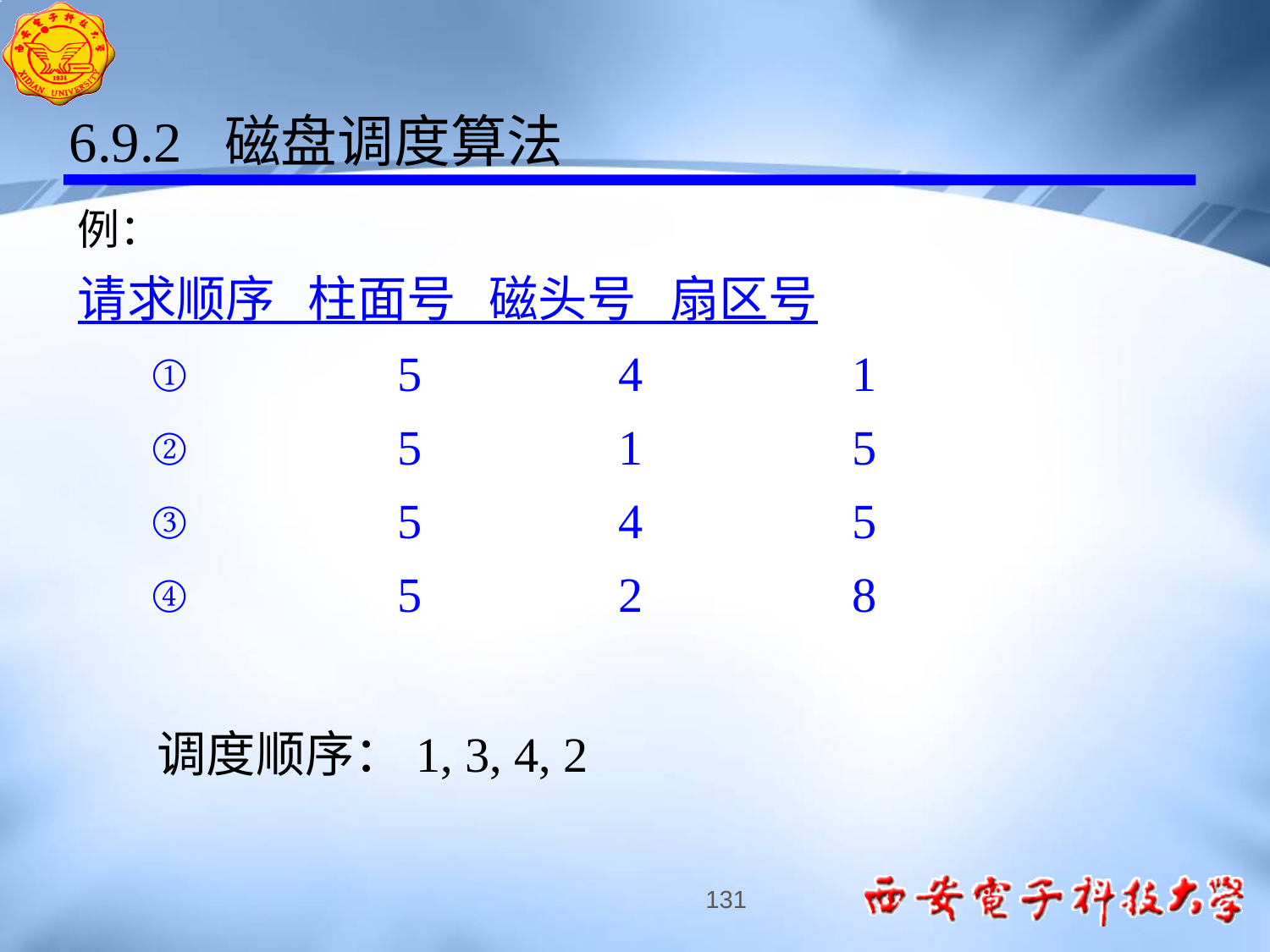

6.9.2  磁盘调度算法
例：
请求顺序   柱面号   磁头号   扇区号
      ①                 5                4                 1
      ②                 5                1                 5
      ③                 5                4                 5
      ④                 5                2                 8

调度顺序：1, 3, 4, 2
131